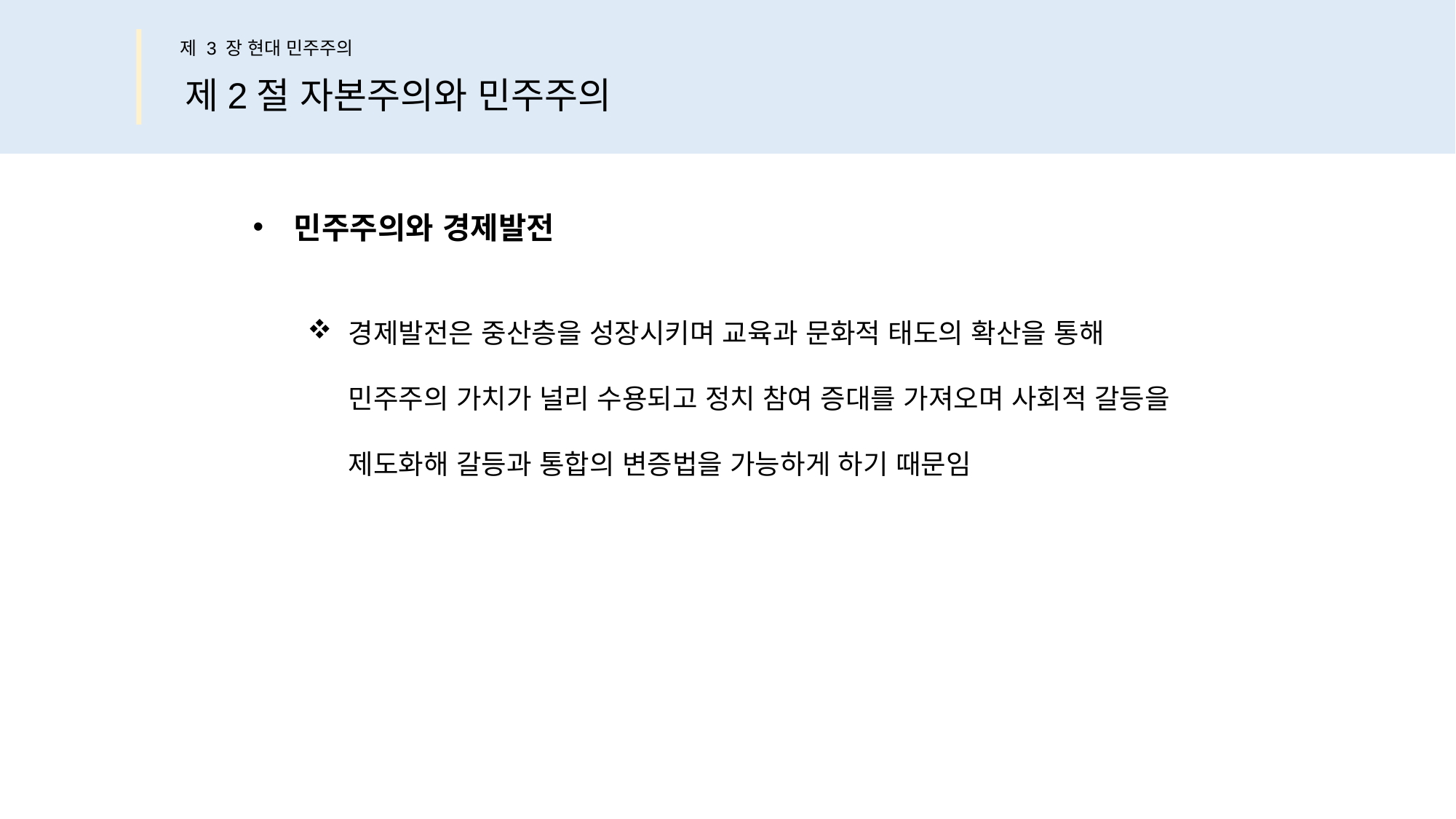

제 3 장 현대 민주주의
제2절 자본주의와 민주주의
민주주의와 경제발전

경제발전은 중산층을 성장시키며 교육과 문화적 태도의 확산을 통해
민주주의 가치가 널리 수용되고 정치 참여 증대를 가져오며 사회적 갈등을
제도화해 갈등과 통합의 변증법을 가능하게 하기 때문임